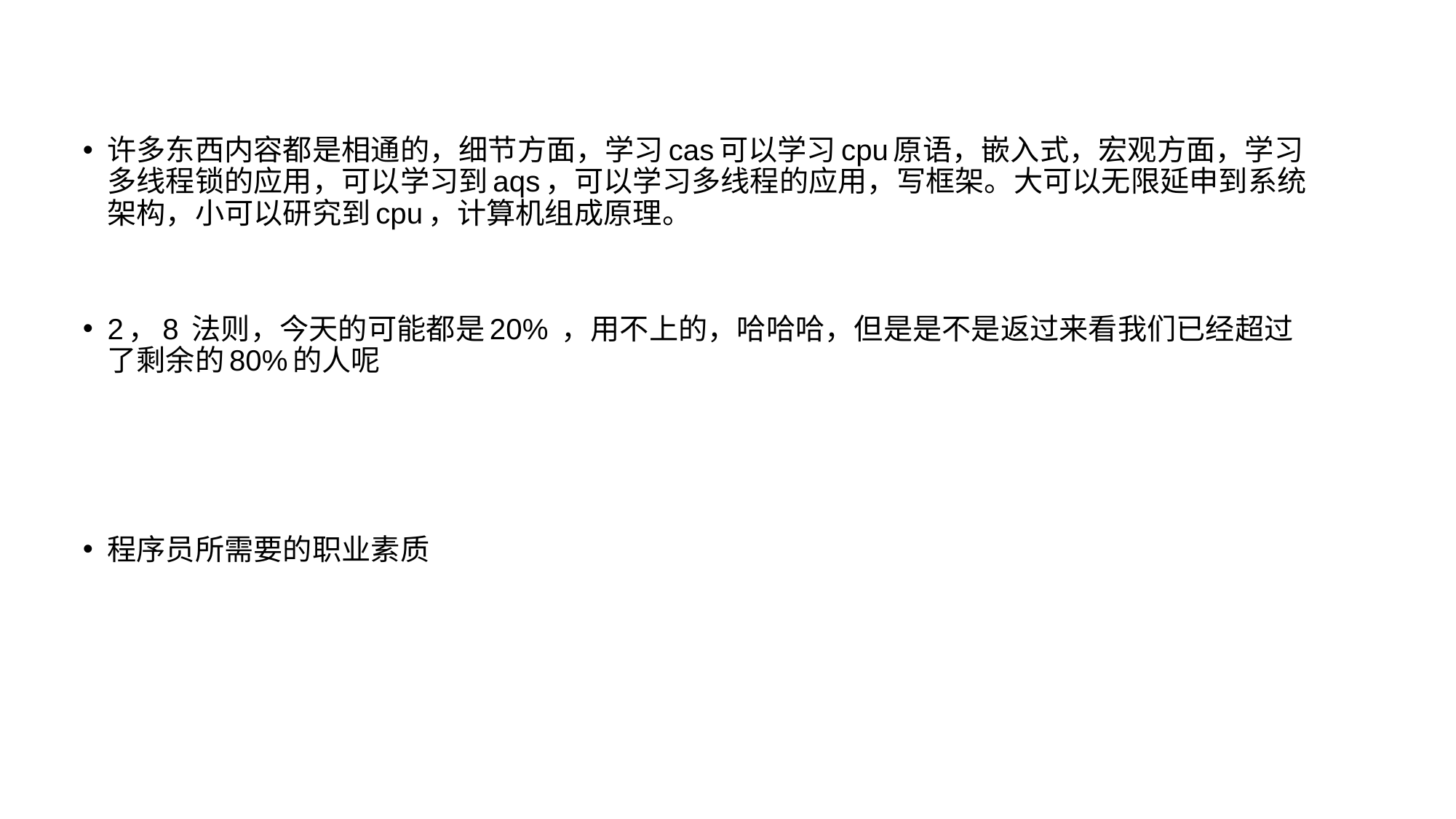

许多东西内容都是相通的，细节方面，学习cas可以学习cpu原语，嵌入式，宏观方面，学习多线程锁的应用，可以学习到aqs，可以学习多线程的应用，写框架。大可以无限延申到系统架构，小可以研究到cpu，计算机组成原理。

2，8 法则，今天的可能都是20% ，用不上的，哈哈哈，但是是不是返过来看我们已经超过了剩余的80%的人呢

程序员所需要的职业素质